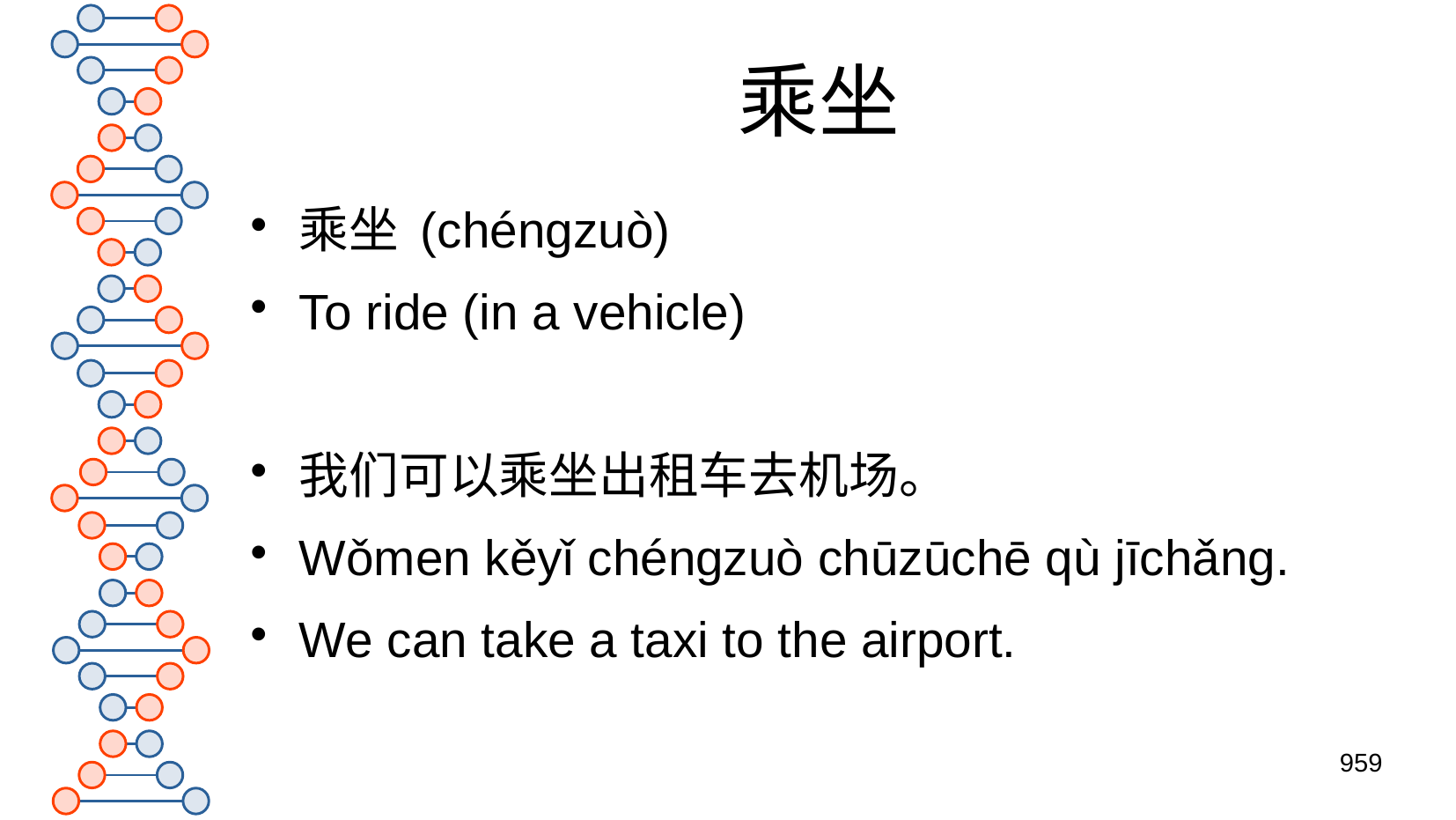

# 乘坐
乘坐 (chéngzuò)
To ride (in a vehicle)

我们可以乘坐出租车去机场。
Wǒmen kěyǐ chéngzuò chūzūchē qù jīchǎng.
We can take a taxi to the airport.

959